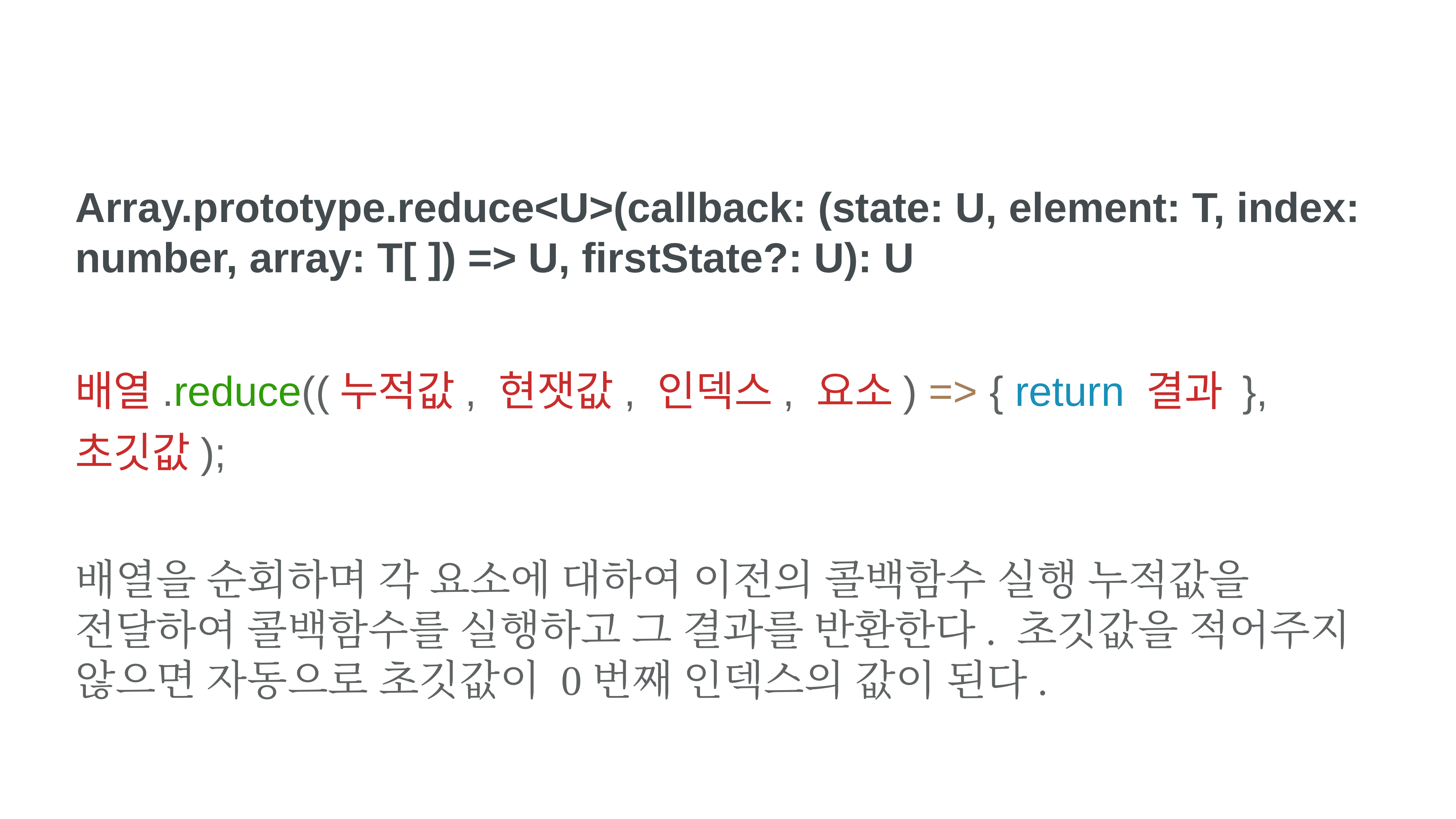

# Array.prototype.reduce<U>(callback: (state: U, element: T, index: number, array: T[ ]) => U, firstState?: U): U

배열.reduce((누적값, 현잿값, 인덱스, 요소) => { return 결과 }, 초깃값);

배열을 순회하며 각 요소에 대하여 이전의 콜백함수 실행 누적값을 전달하여 콜백함수를 실행하고 그 결과를 반환한다. 초깃값을 적어주지 않으면 자동으로 초깃값이 0번째 인덱스의 값이 된다.